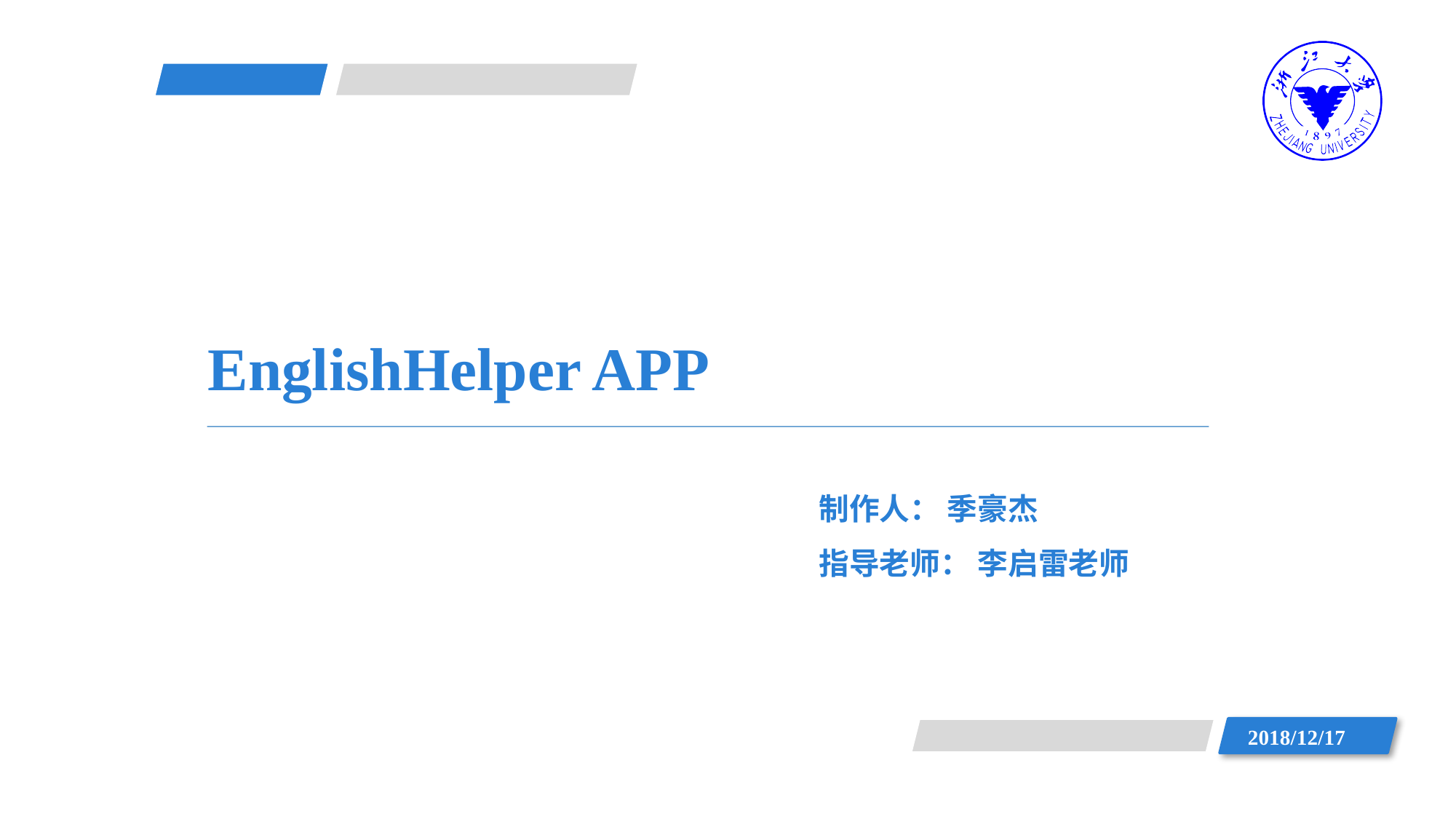

EnglishHelper APP
制作人： 季豪杰
指导老师： 李启雷老师

2018/12/17